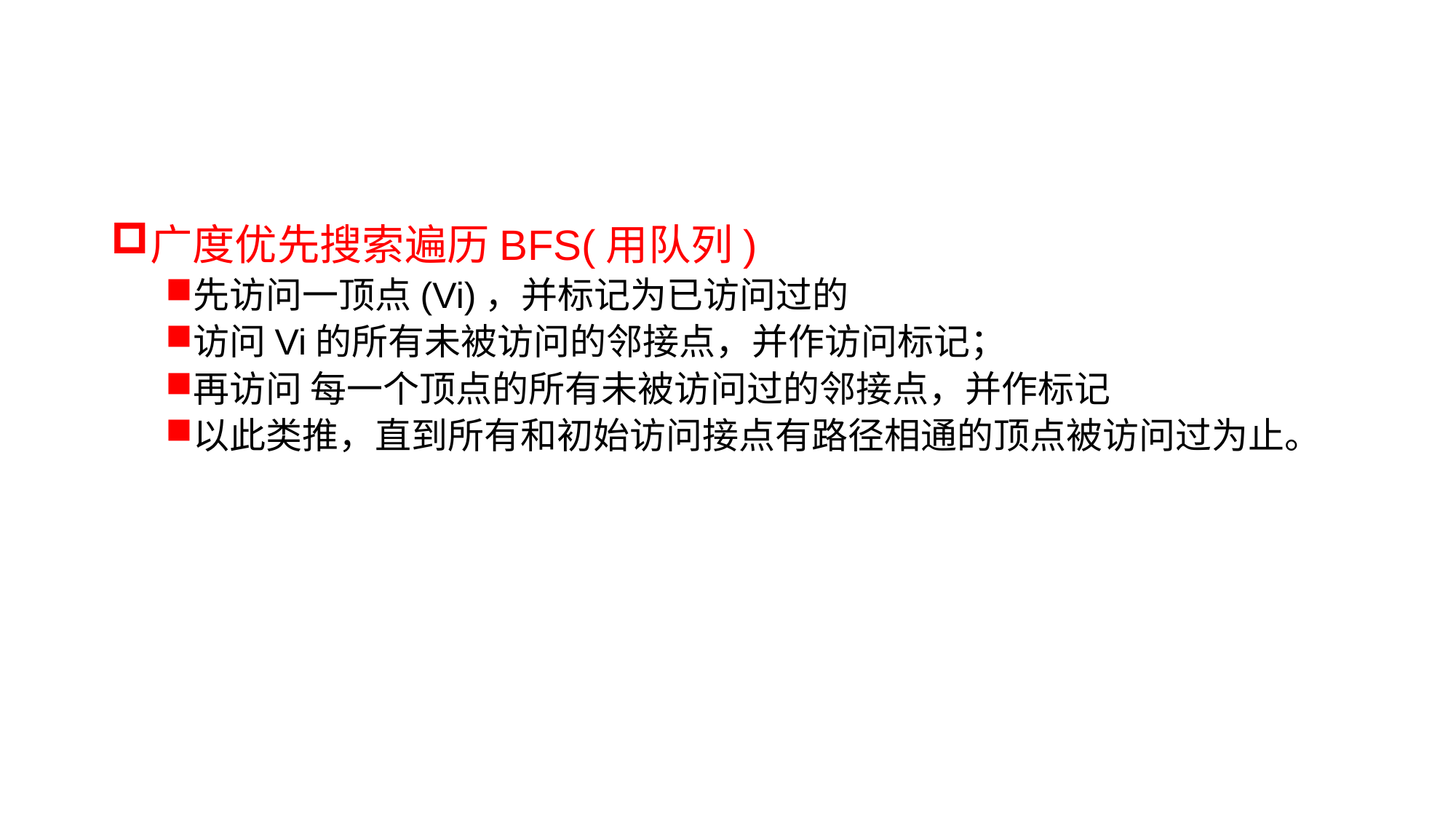

#
广度优先搜索遍历BFS(用队列)
先访问一顶点(Vi)，并标记为已访问过的
访问Vi的所有未被访问的邻接点，并作访问标记；
再访问 每一个顶点的所有未被访问过的邻接点，并作标记
以此类推，直到所有和初始访问接点有路径相通的顶点被访问过为止。